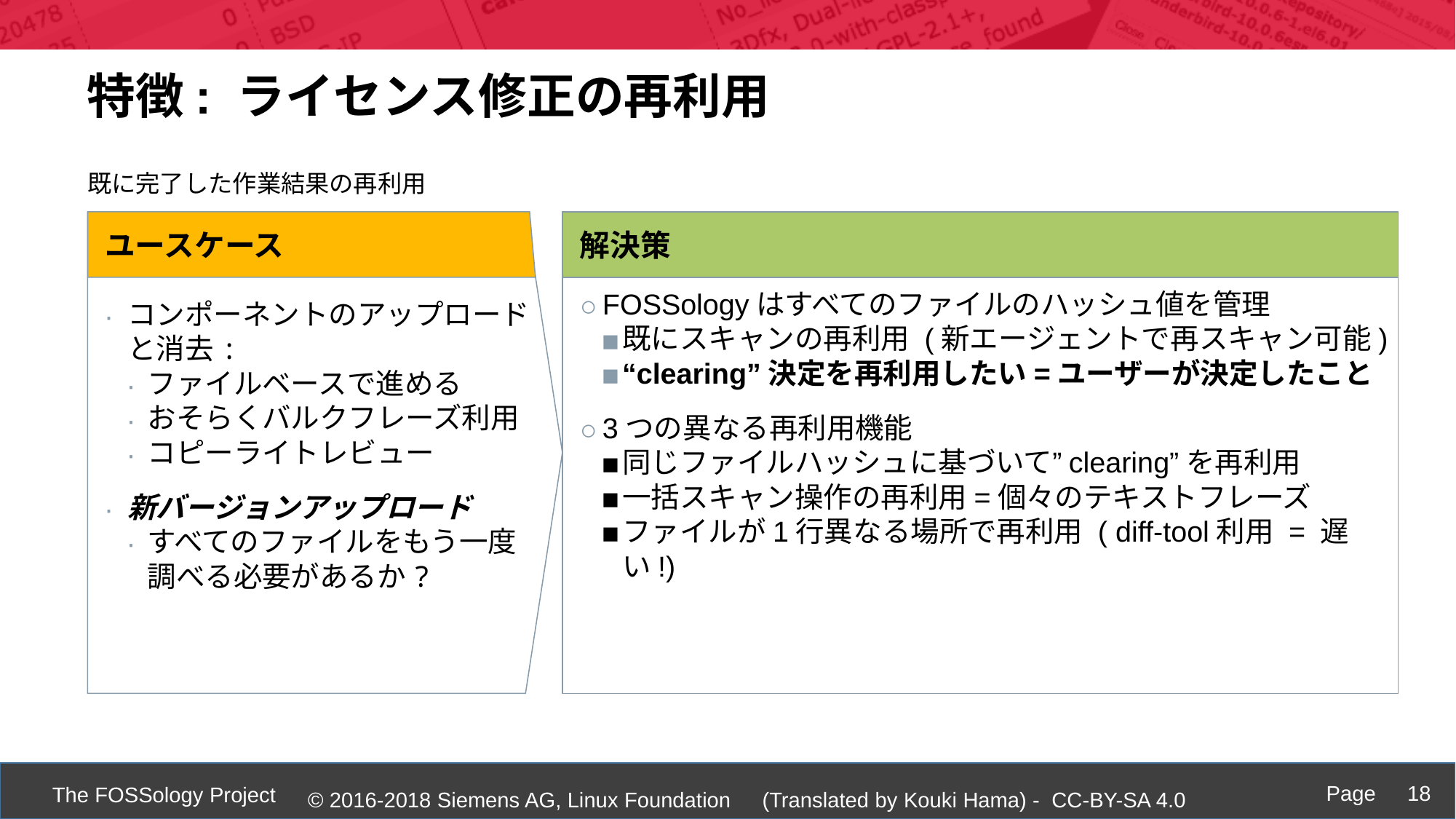

特徴: ライセンス修正の再利用
既に完了した作業結果の再利用
ユースケース
解決策

コンポーネントのアップロードと消去:
ファイルベースで進める
おそらくバルクフレーズ利用
コピーライトレビュー
新バージョンアップロード
すべてのファイルをもう一度調べる必要があるか?

FOSSologyはすべてのファイルのハッシュ値を管理
既にスキャンの再利用 (新エージェントで再スキャン可能)
“clearing”決定を再利用したい=ユーザーが決定したこと
3つの異なる再利用機能
同じファイルハッシュに基づいて”clearing”を再利用
一括スキャン操作の再利用=個々のテキストフレーズ
ファイルが1行異なる場所で再利用 ( diff-tool利用 = 遅い!)